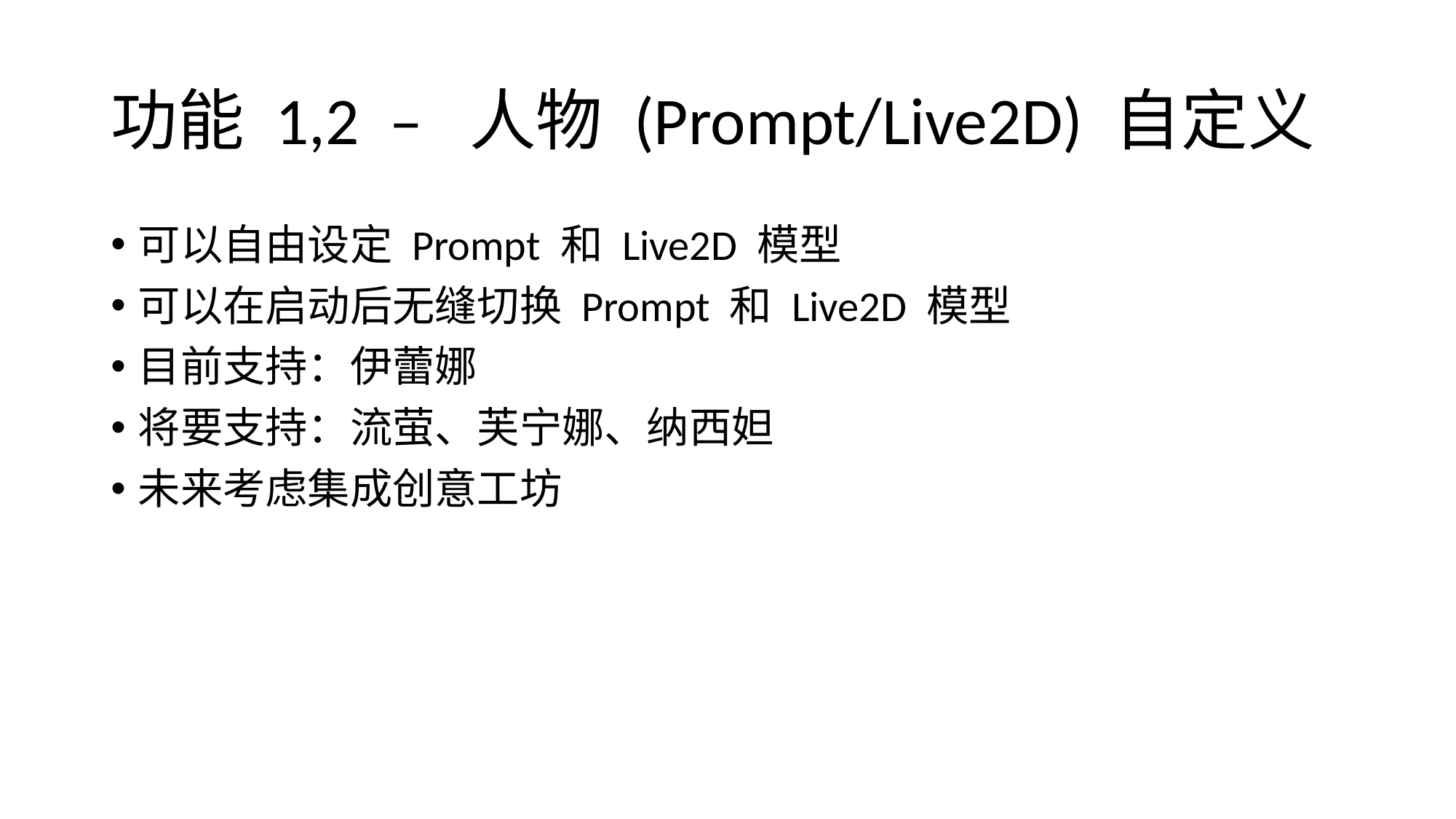

# 功能 1,2  –  人物 (Prompt/Live2D) 自定义
可以自由设定 Prompt 和 Live2D 模型
可以在启动后无缝切换 Prompt 和 Live2D 模型
目前支持：伊蕾娜
将要支持：流萤、芙宁娜、纳西妲
未来考虑集成创意工坊